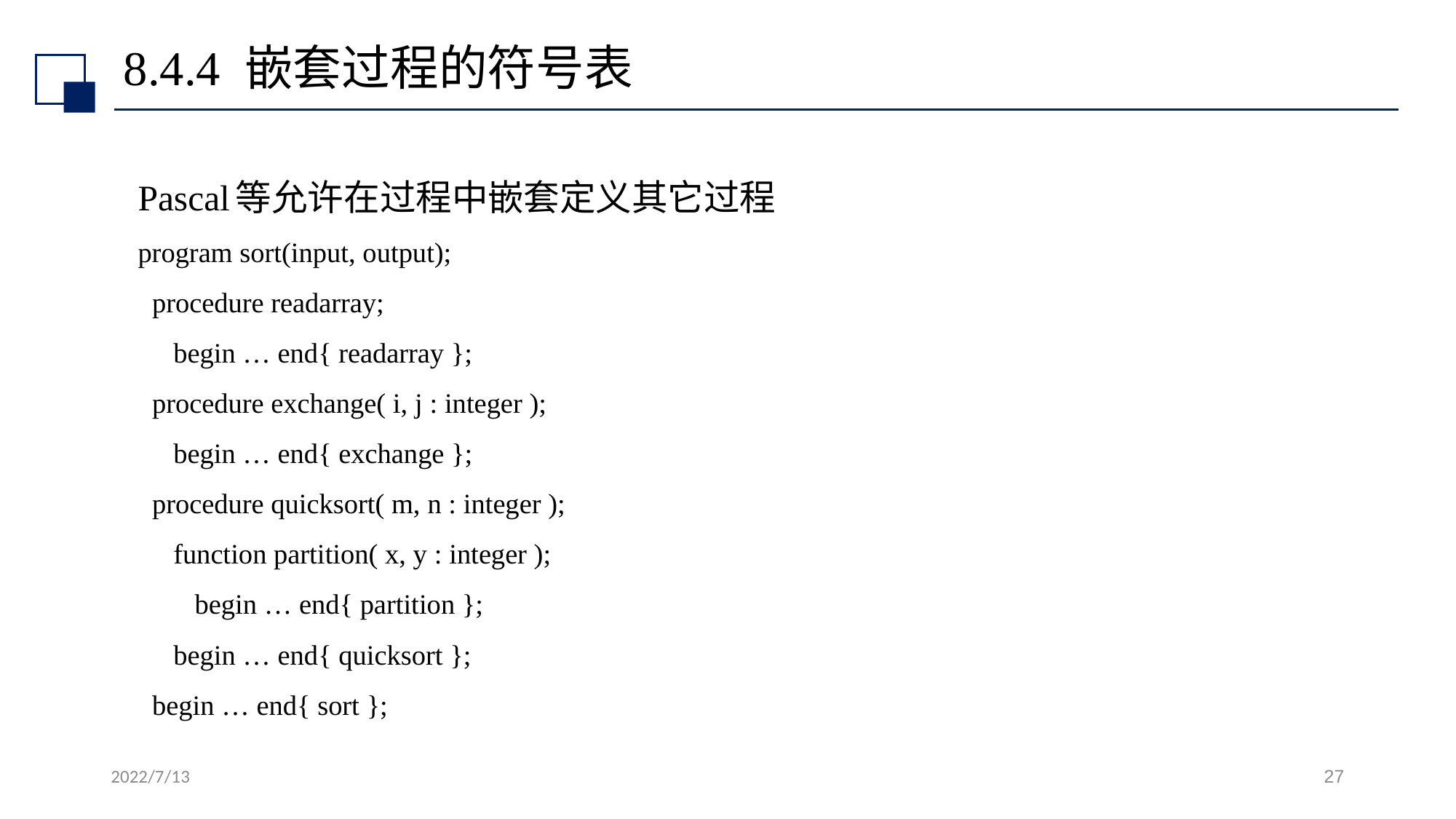

# 8.4.4 嵌套过程的符号表
Pascal等允许在过程中嵌套定义其它过程
program sort(input, output);
  procedure readarray;
     begin … end{ readarray };
  procedure exchange( i, j : integer );
     begin … end{ exchange };
  procedure quicksort( m, n : integer );
     function partition( x, y : integer );
        begin … end{ partition };
     begin … end{ quicksort };
  begin … end{ sort };

2022/7/13
27